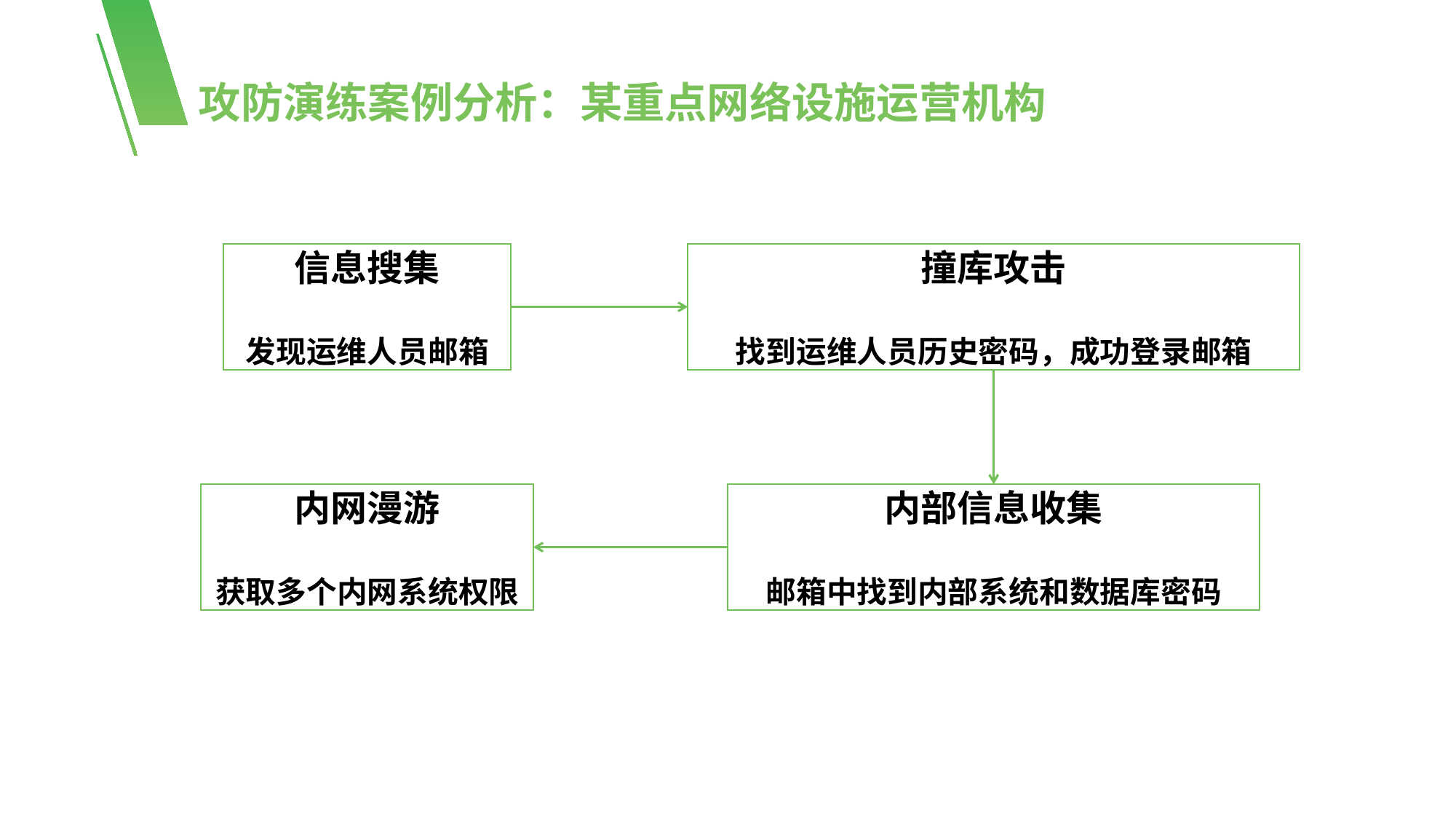

攻防演练案例分析：某重点网络设施运营机构
信息搜集

发现运维人员邮箱
撞库攻击

找到运维人员历史密码，成功登录邮箱
内网漫游

获取多个内网系统权限
内部信息收集

邮箱中找到内部系统和数据库密码